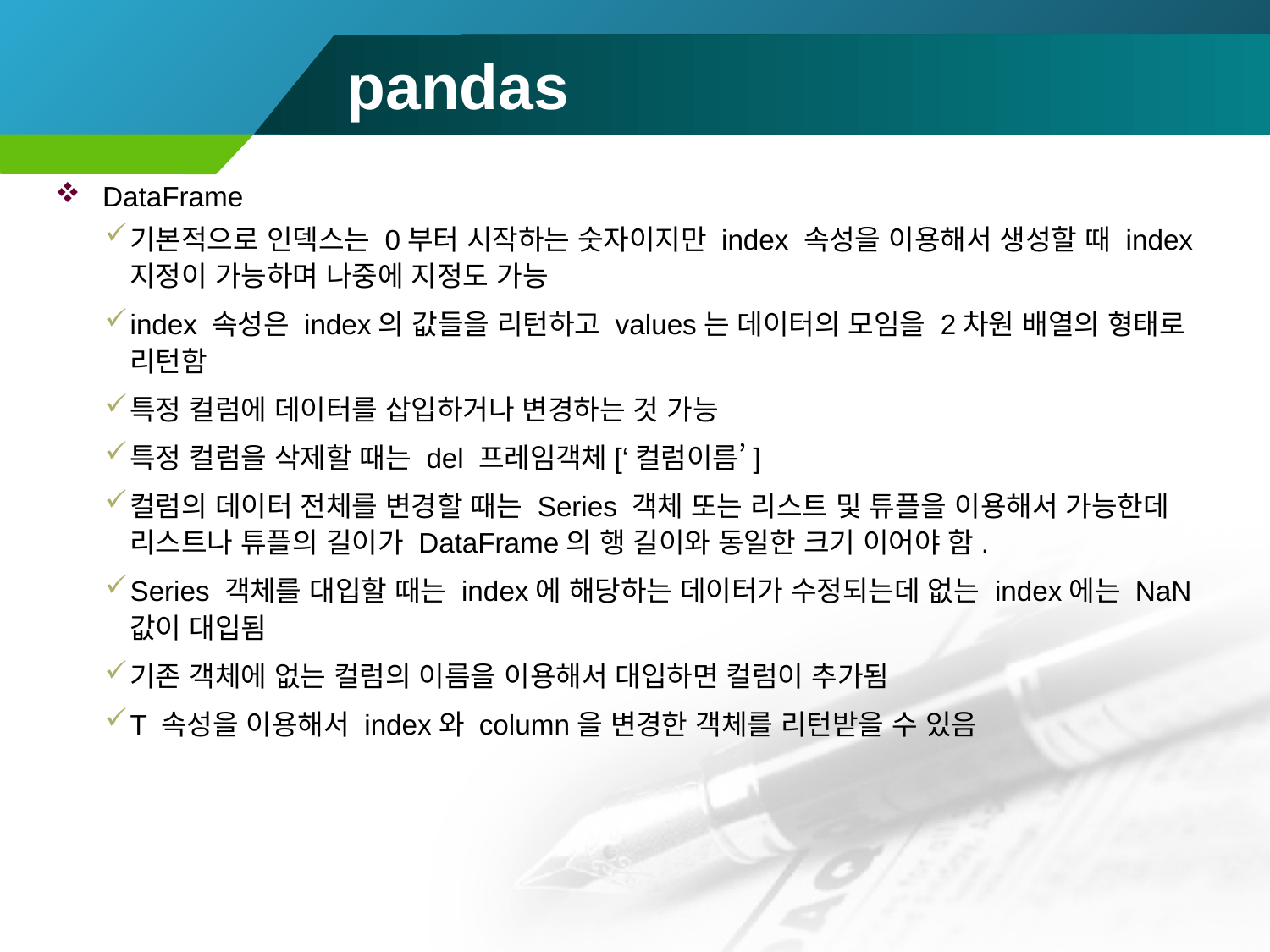

# pandas
DataFrame
기본적으로 인덱스는 0부터 시작하는 숫자이지만 index 속성을 이용해서 생성할 때 index 지정이 가능하며 나중에 지정도 가능
index 속성은 index의 값들을 리턴하고 values는 데이터의 모임을 2차원 배열의 형태로 리턴함
특정 컬럼에 데이터를 삽입하거나 변경하는 것 가능
특정 컬럼을 삭제할 때는 del 프레임객체[‘컬럼이름’]
컬럼의 데이터 전체를 변경할 때는 Series 객체 또는 리스트 및 튜플을 이용해서 가능한데 리스트나 튜플의 길이가 DataFrame의 행 길이와 동일한 크기 이어야 함.
Series 객체를 대입할 때는 index에 해당하는 데이터가 수정되는데 없는 index에는 NaN 값이 대입됨
기존 객체에 없는 컬럼의 이름을 이용해서 대입하면 컬럼이 추가됨
T 속성을 이용해서 index와 column을 변경한 객체를 리턴받을 수 있음